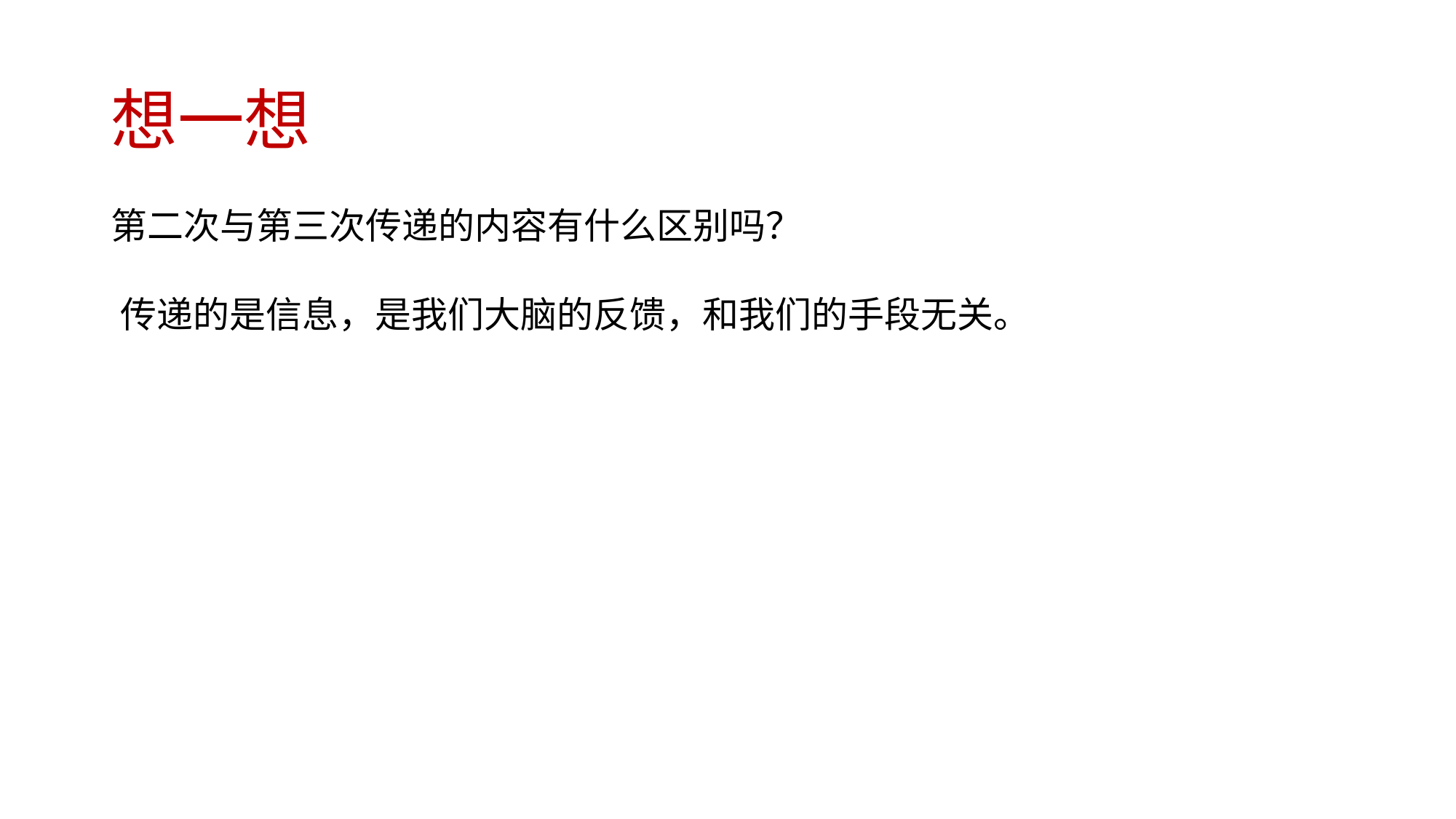

# 想一想
第二次与第三次传递的内容有什么区别吗？
传递的是信息，是我们大脑的反馈，和我们的手段无关。